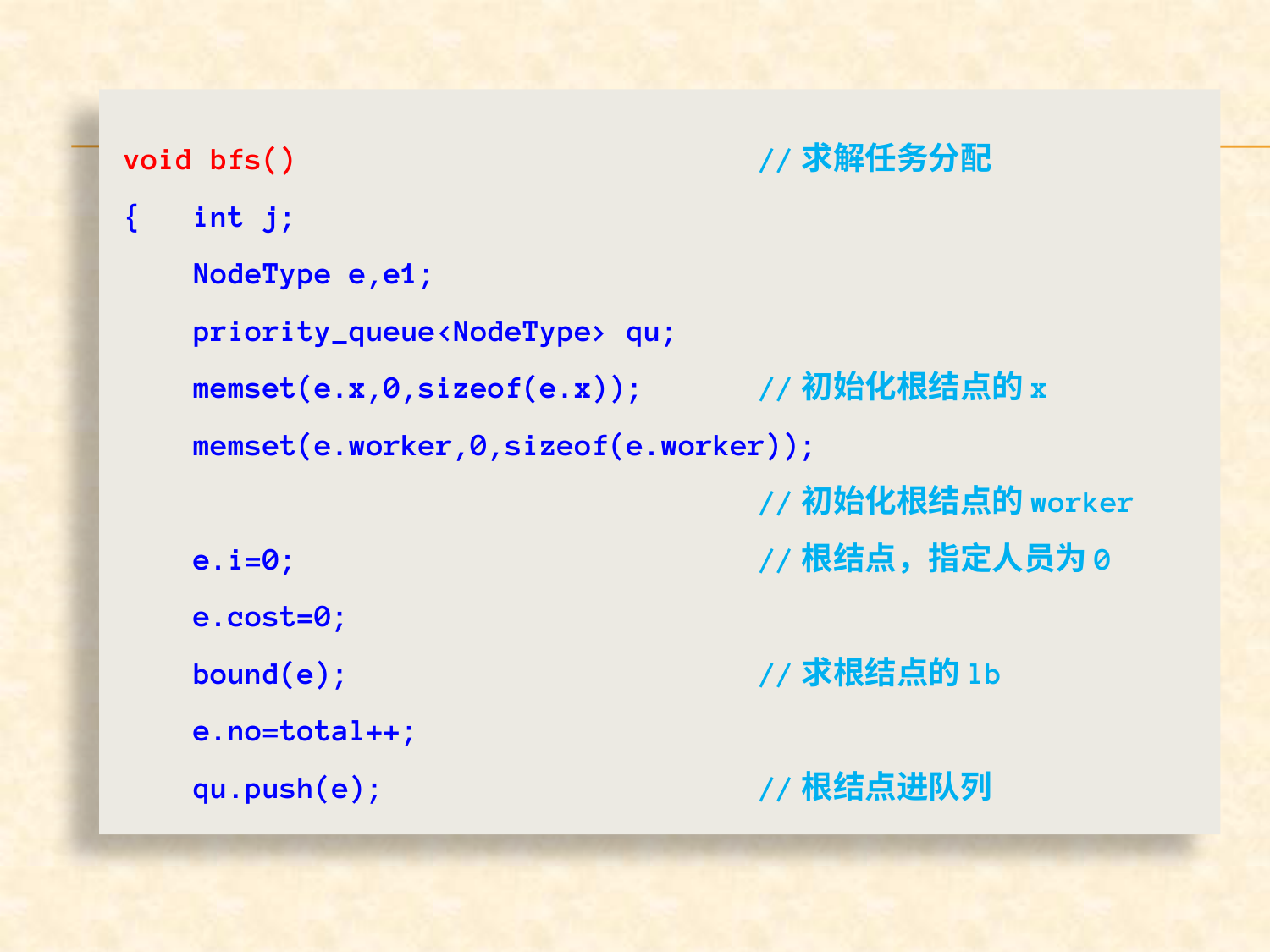

void bfs()				//求解任务分配
{   int j;
    NodeType e,e1;
    priority_queue<NodeType> qu;
    memset(e.x,0,sizeof(e.x));	//初始化根结点的x
    memset(e.worker,0,sizeof(e.worker));
					//初始化根结点的worker
    e.i=0;				//根结点，指定人员为0
    e.cost=0;
    bound(e);				//求根结点的lb
    e.no=total++;
    qu.push(e);			//根结点进队列